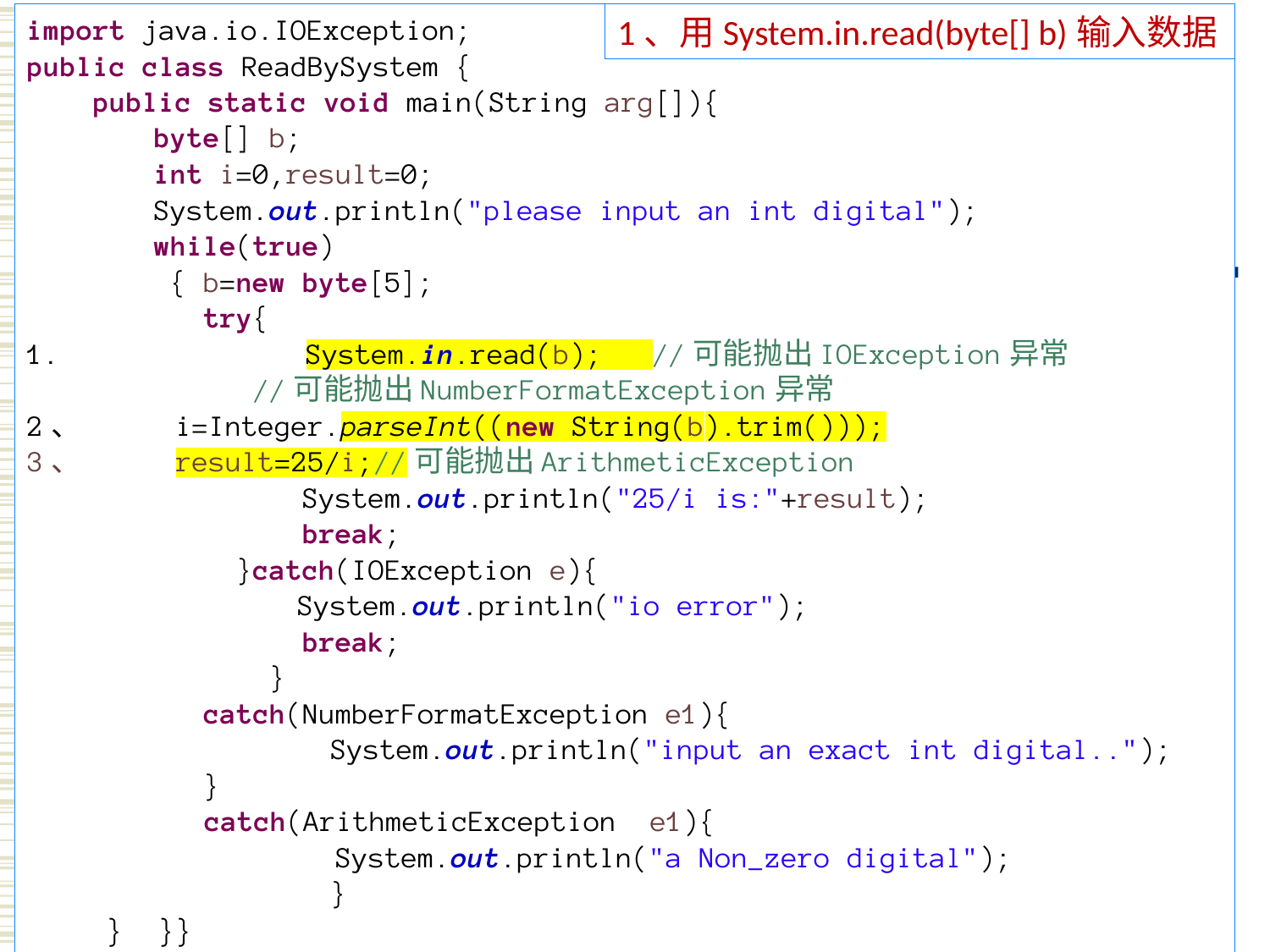

import java.io.IOException;
public class ReadBySystem {
    public static void main(String arg[]){
	byte[] b;
	int i=0,result=0;
	System.out.println("please input an int digital");
	while(true)
	 { b=new byte[5];
	   try{
              System.in.read(b);   //可能抛出IOException异常
	      //可能抛出NumberFormatException异常
2、             i=Integer.parseInt((new String(b).trim()));
3、             result=25/i;//可能抛出ArithmeticException
	         System.out.println("25/i is:"+result);
	         break;
	     }catch(IOException e){
	    	 System.out.println("io error");
	         break;
	       }
	   catch(NumberFormatException e1){
		   System.out.println("input an exact int digital..");
	   }
       catch(ArithmeticException  e1){
	           System.out.println("a Non_zero digital");
		   }
 }  }}
1、用System.in.read(byte[] b)输入数据